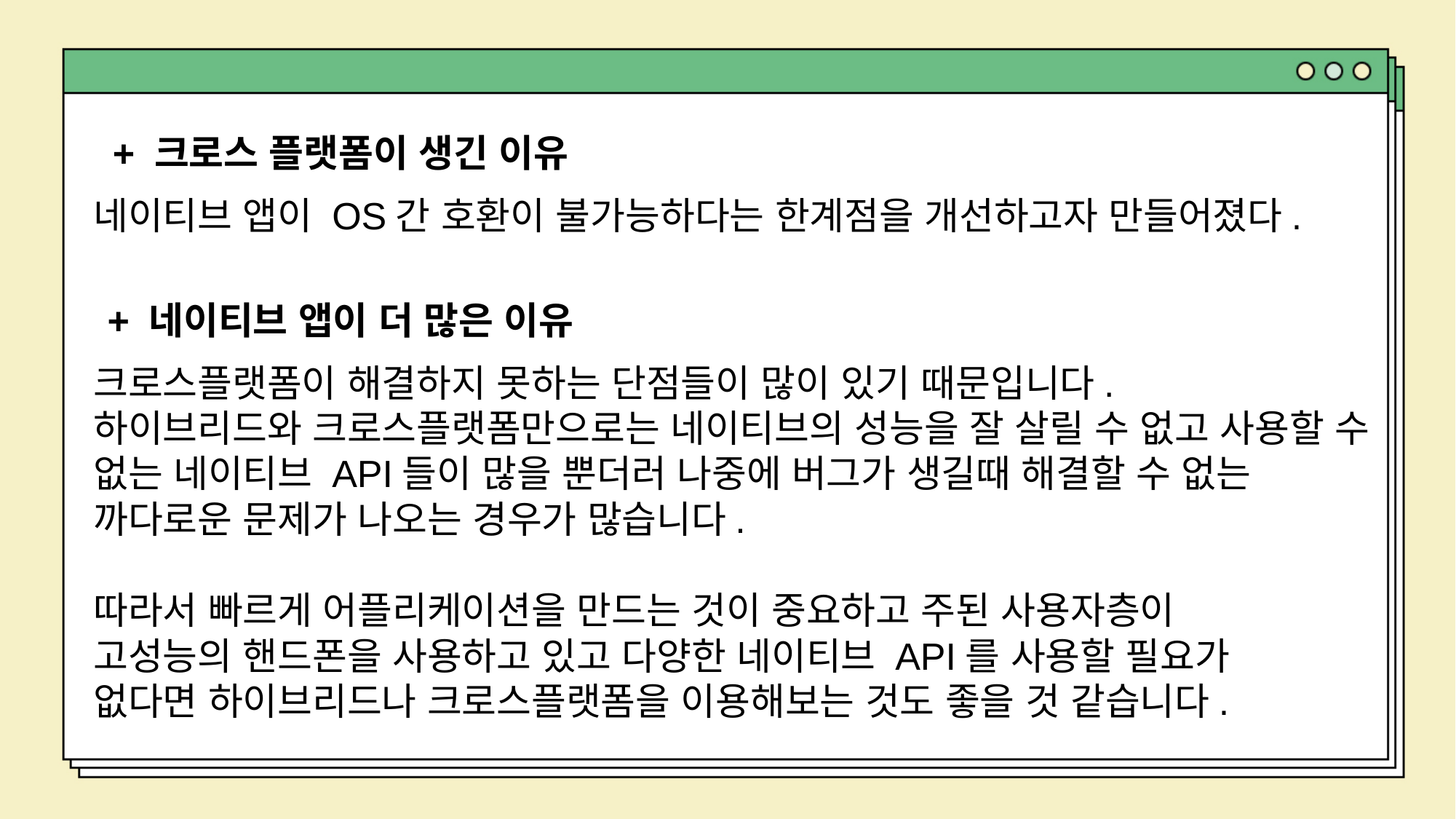

+ 크로스 플랫폼이 생긴 이유
네이티브 앱이 OS간 호환이 불가능하다는 한계점을 개선하고자 만들어졌다.
+ 네이티브 앱이 더 많은 이유
크로스플랫폼이 해결하지 못하는 단점들이 많이 있기 때문입니다.
하이브리드와 크로스플랫폼만으로는 네이티브의 성능을 잘 살릴 수 없고 사용할 수 없는 네이티브 API들이 많을 뿐더러 나중에 버그가 생길때 해결할 수 없는 까다로운 문제가 나오는 경우가 많습니다.

따라서 빠르게 어플리케이션을 만드는 것이 중요하고 주된 사용자층이
고성능의 핸드폰을 사용하고 있고 다양한 네이티브 API를 사용할 필요가
없다면 하이브리드나 크로스플랫폼을 이용해보는 것도 좋을 것 같습니다.